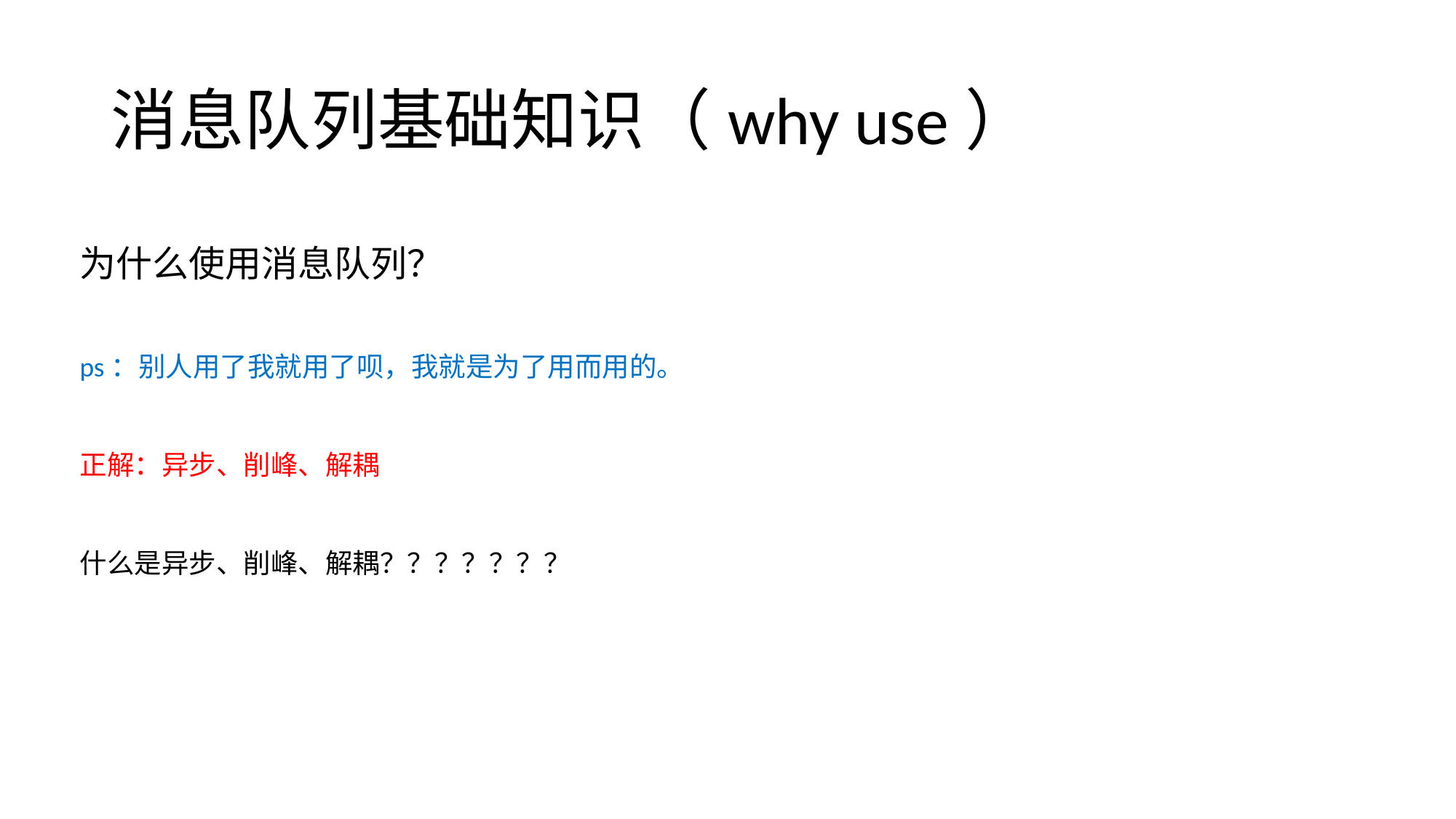

# 消息队列基础知识（why use）
为什么使用消息队列？

ps：别人用了我就用了呗，我就是为了用而用的。

正解：异步、削峰、解耦

什么是异步、削峰、解耦？？？？？？？